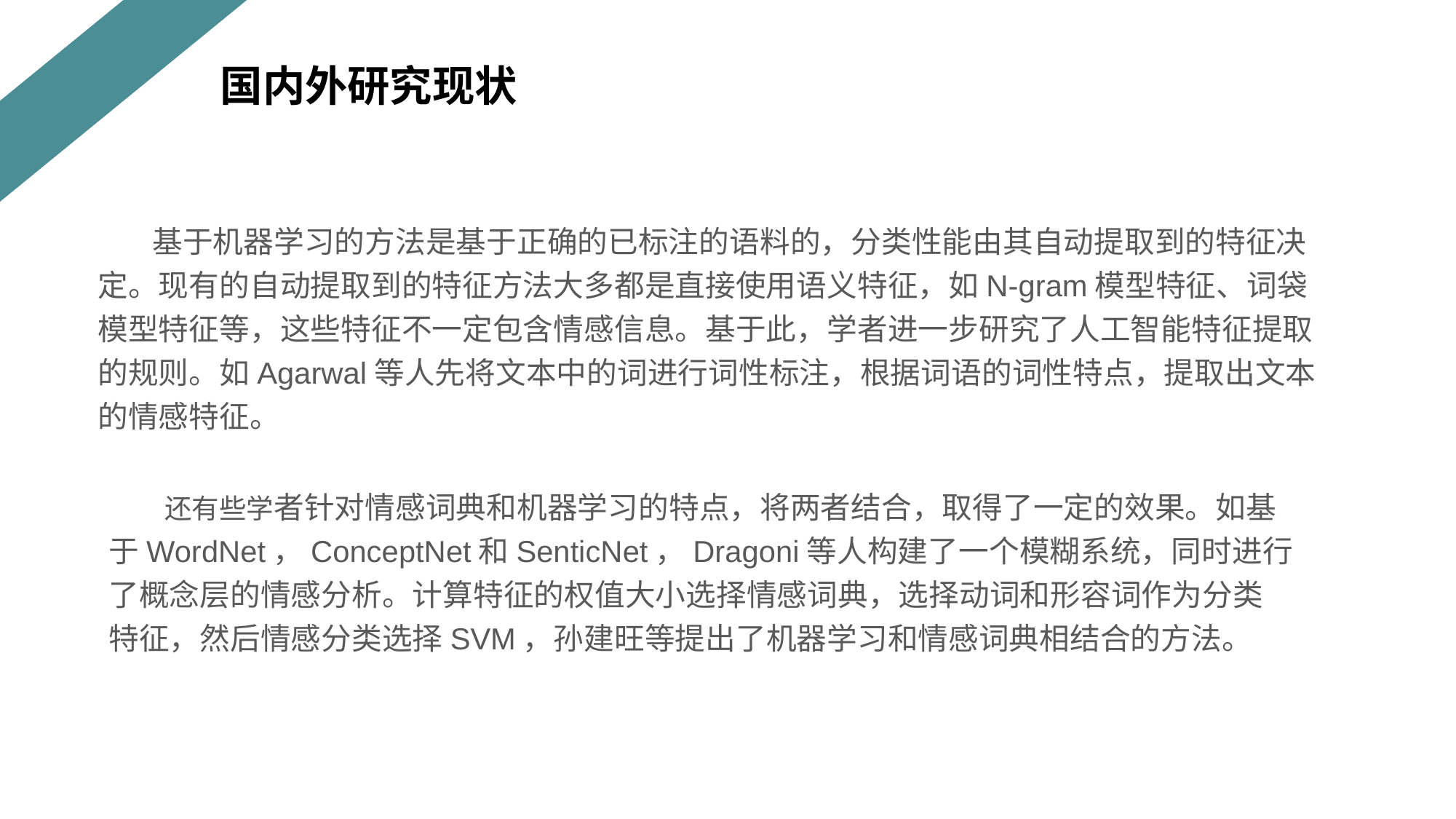

国内外研究现状
       基于机器学习的方法是基于正确的已标注的语料的，分类性能由其自动提取到的特征决定。现有的自动提取到的特征方法大多都是直接使用语义特征，如N-gram模型特征、词袋模型特征等，这些特征不一定包含情感信息。基于此，学者进一步研究了人工智能特征提取的规则。如Agarwal等人先将文本中的词进行词性标注，根据词语的词性特点，提取出文本的情感特征。
        还有些学者针对情感词典和机器学习的特点，将两者结合，取得了一定的效果。如基于WordNet，ConceptNet和SenticNet，Dragoni等人构建了一个模糊系统，同时进行了概念层的情感分析。计算特征的权值大小选择情感词典，选择动词和形容词作为分类特征，然后情感分类选择SVM，孙建旺等提出了机器学习和情感词典相结合的方法。